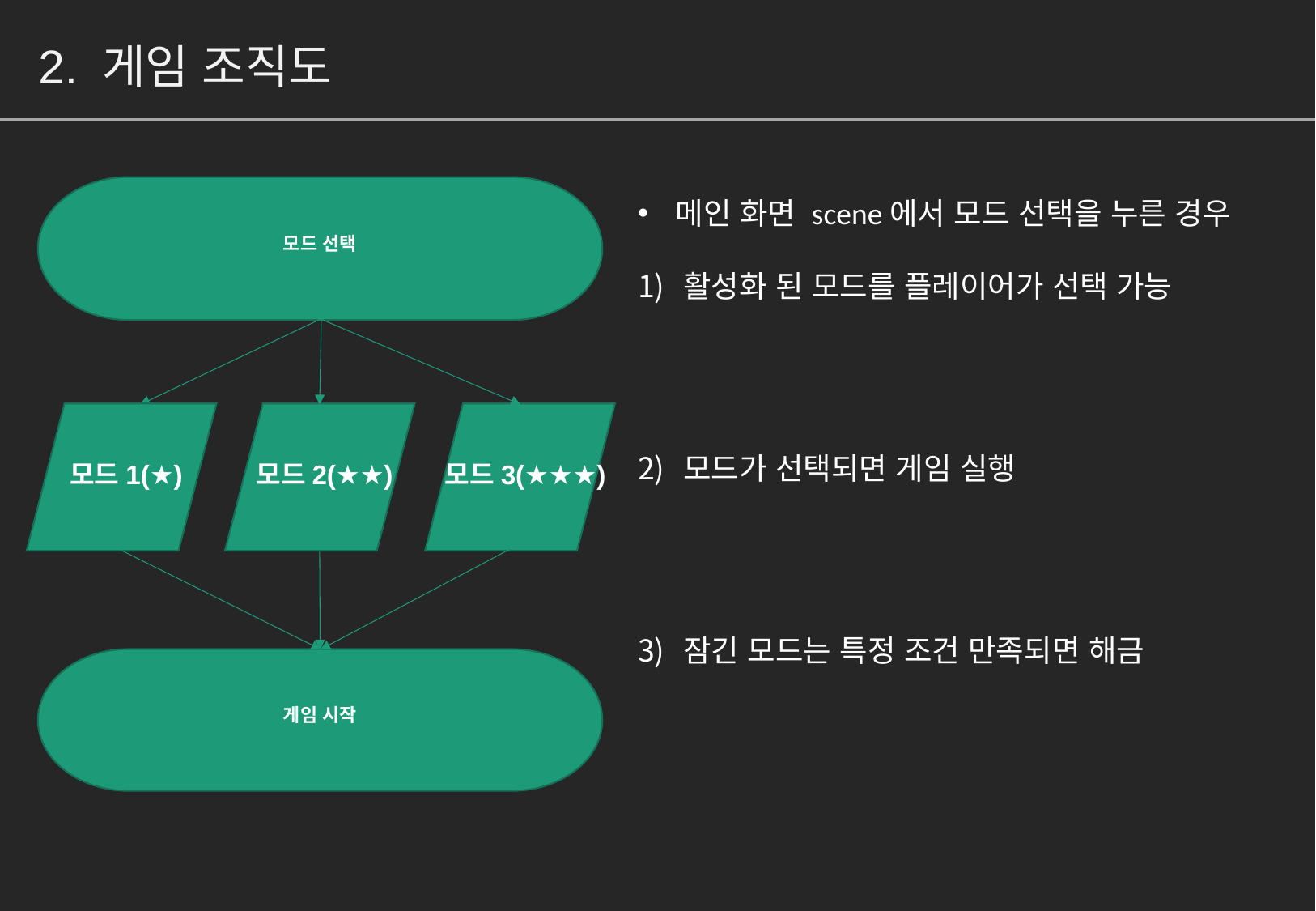

2. 게임 조직도

모드 선택

모드1(★)

모드2(★★)

모드3(★★★)

게임 시작
메인 화면 scene에서 모드 선택을 누른 경우

활성화 된 모드를 플레이어가 선택 가능

모드가 선택되면 게임 실행

잠긴 모드는 특정 조건 만족되면 해금